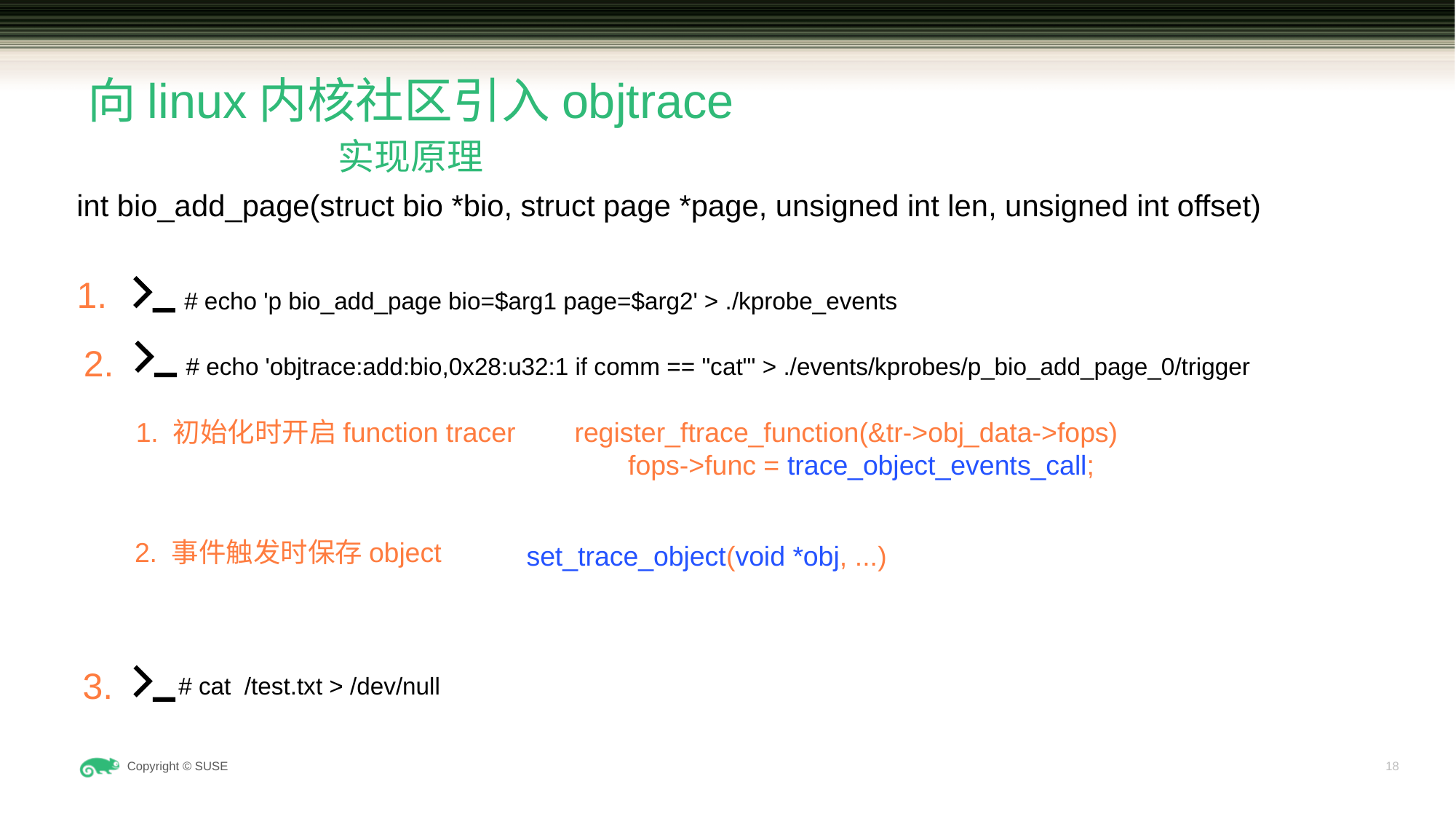

# 向linux内核社区引入objtrace
实现原理
int bio_add_page(struct bio *bio, struct page *page, unsigned int len, unsigned int offset)

1.
# echo 'p bio_add_page bio=$arg1 page=$arg2' > ./kprobe_events

2.
# echo 'objtrace:add:bio,0x28:u32:1 if comm == "cat"' > ./events/kprobes/p_bio_add_page_0/trigger
1. 初始化时开启function tracer
register_ftrace_function(&tr->obj_data->fops)
       fops->func = trace_object_events_call;
2. 事件触发时保存object
set_trace_object(void *obj, ...)

3.
# cat  /test.txt > /dev/null
18